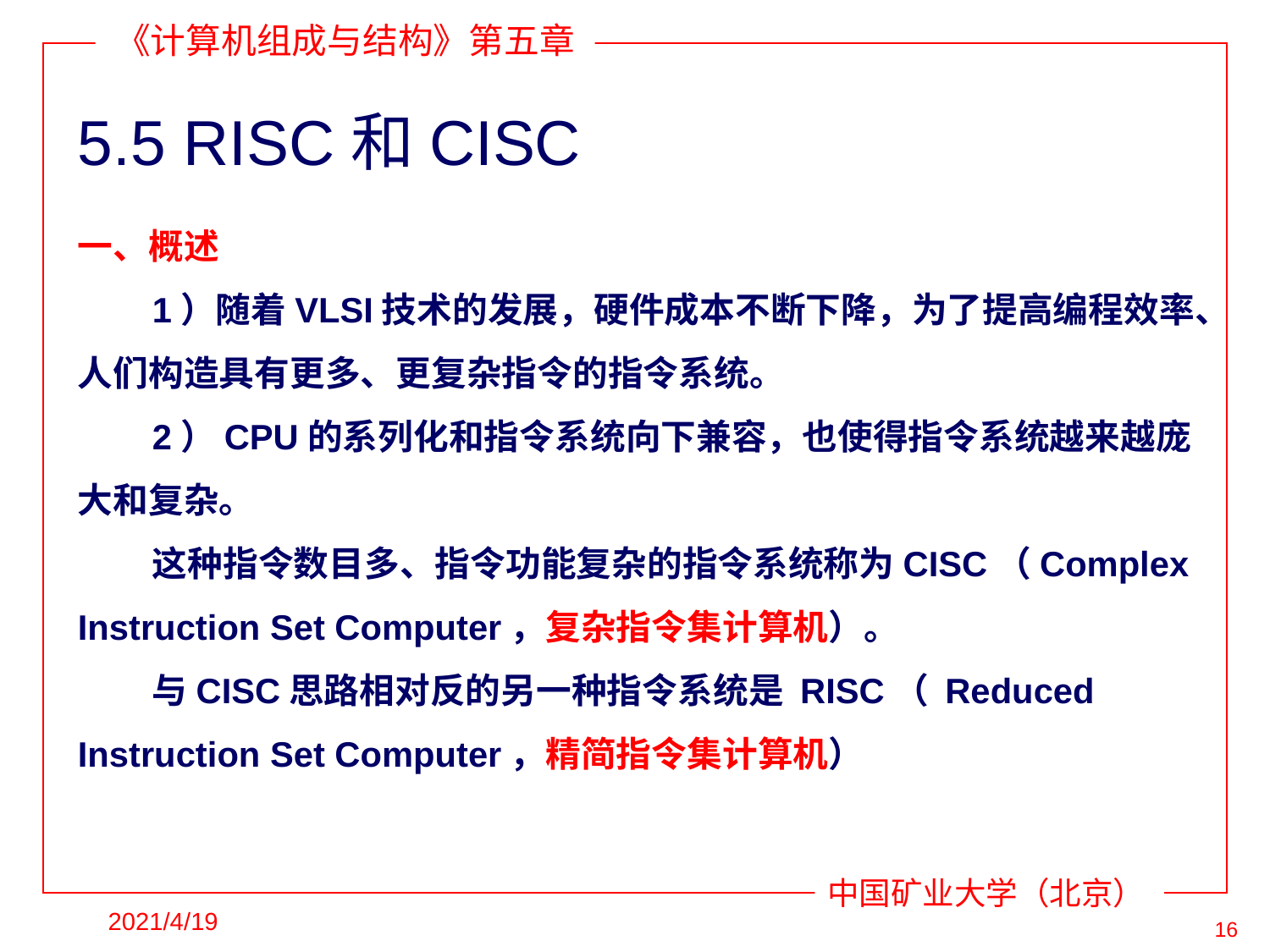

# 5.5 RISC和CISC
一、概述
1）随着VLSI技术的发展，硬件成本不断下降，为了提高编程效率、人们构造具有更多、更复杂指令的指令系统。
2）CPU的系列化和指令系统向下兼容，也使得指令系统越来越庞大和复杂。
这种指令数目多、指令功能复杂的指令系统称为CISC（Complex Instruction Set Computer，复杂指令集计算机）。
与CISC思路相对反的另一种指令系统是 RISC（ Reduced Instruction Set Computer，精简指令集计算机）

2021/4/19